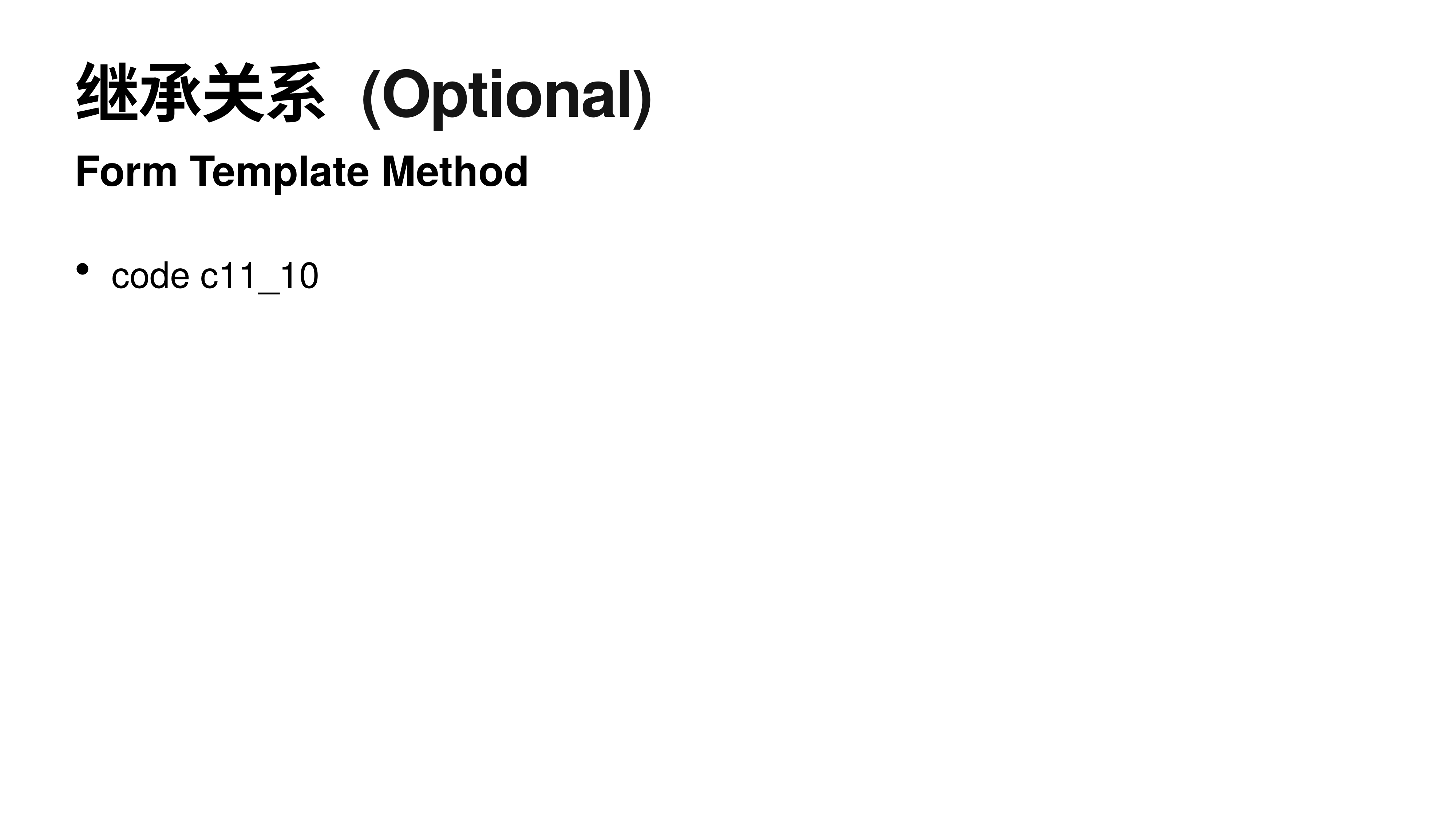

# 继承关系 (Optional)
Form Template Method

code c11_10